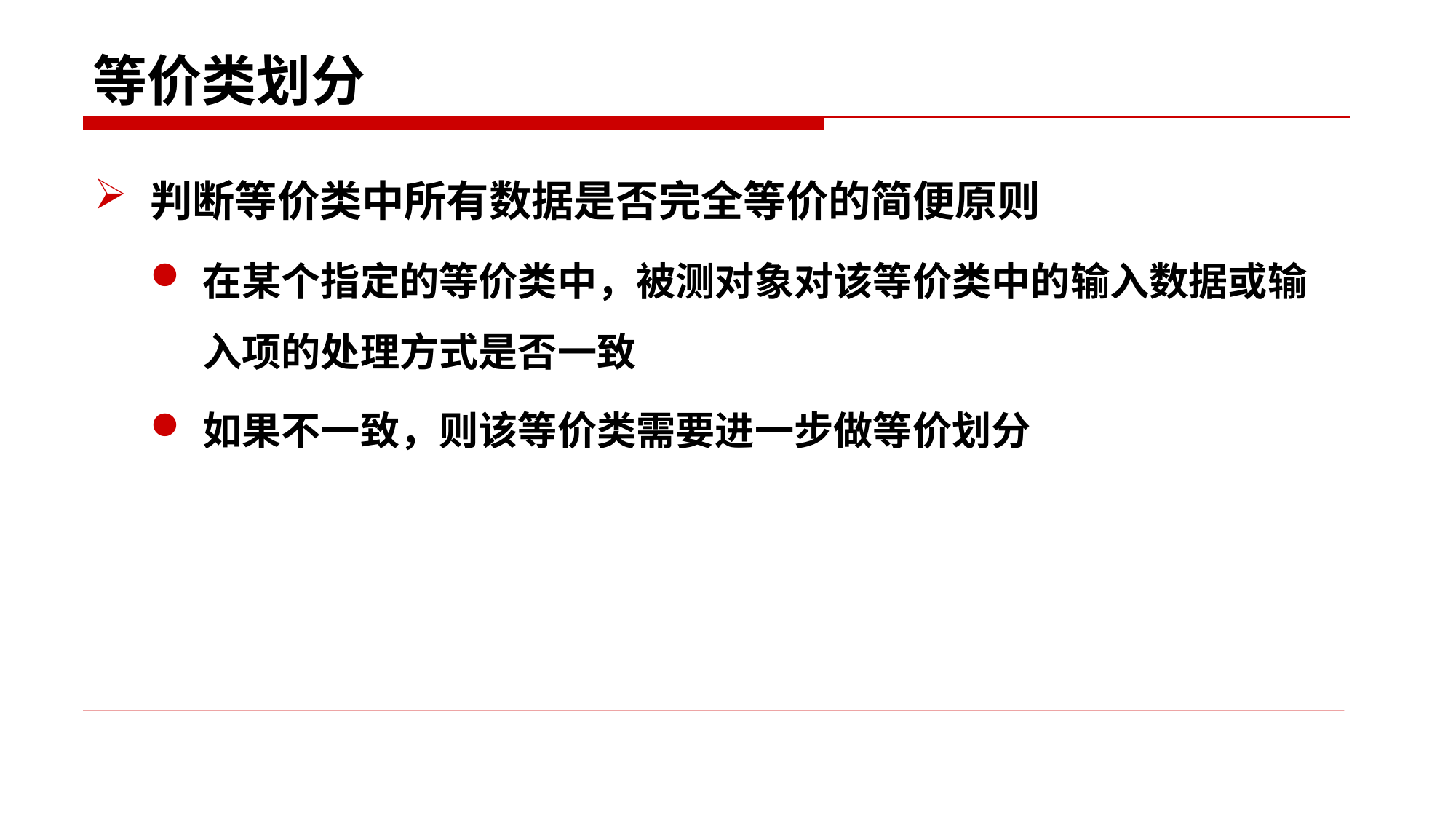

# 等价类划分
判断等价类中所有数据是否完全等价的简便原则
在某个指定的等价类中，被测对象对该等价类中的输入数据或输入项的处理方式是否一致
如果不一致，则该等价类需要进一步做等价划分